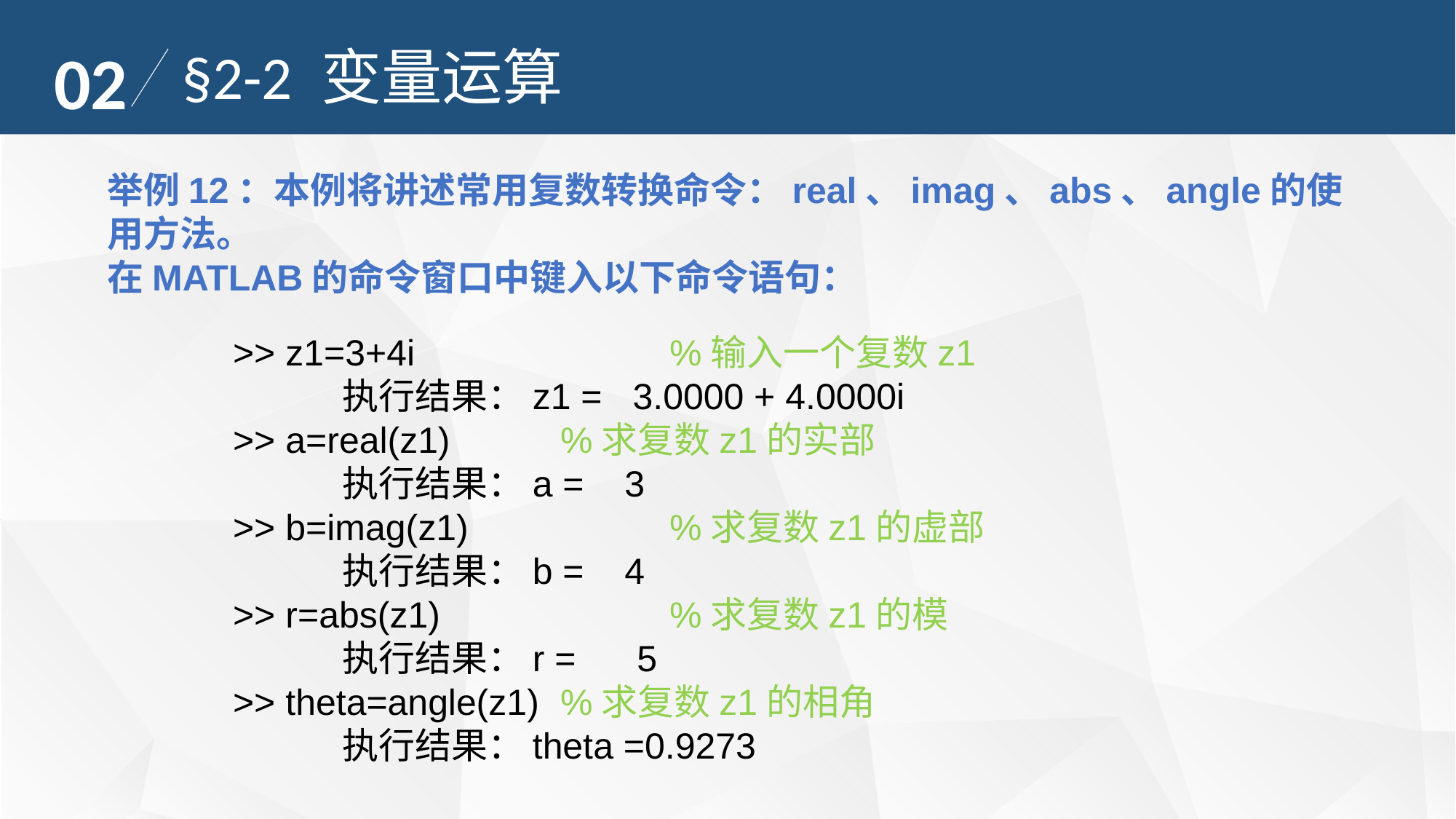

02
§2-2 变量运算
举例12：本例将讲述常用复数转换命令：real、imag、abs、angle的使用方法。
在MATLAB的命令窗口中键入以下命令语句：
>> z1=3+4i			%输入一个复数z1
	执行结果：z1 =   3.0000 + 4.0000i
>> a=real(z1)		%求复数z1的实部
	执行结果：a =    3
>> b=imag(z1)	 	%求复数z1的虚部
	执行结果：b =    4
>> r=abs(z1)	 		%求复数z1的模
	执行结果：r =      5
>> theta=angle(z1)	%求复数z1的相角
	执行结果：theta =0.9273